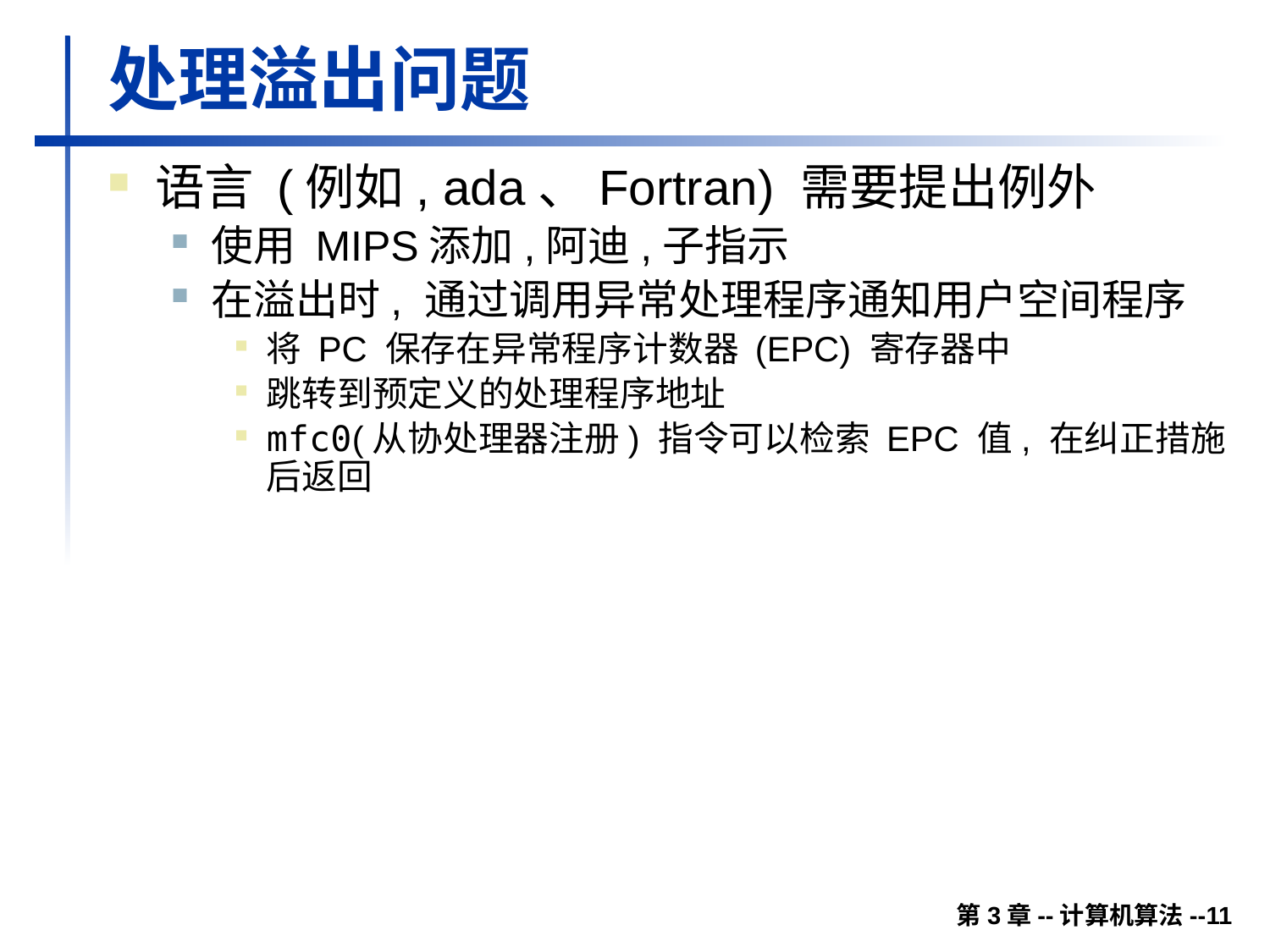

# 处理溢出问题
语言 (例如, ada、Fortran) 需要提出例外
使用 MIPS添加,阿迪,子指示
在溢出时, 通过调用异常处理程序通知用户空间程序
将 PC 保存在异常程序计数器 (EPC) 寄存器中
跳转到预定义的处理程序地址
mfc0(从协处理器注册) 指令可以检索 EPC 值, 在纠正措施后返回
第3章--计算机算法--11